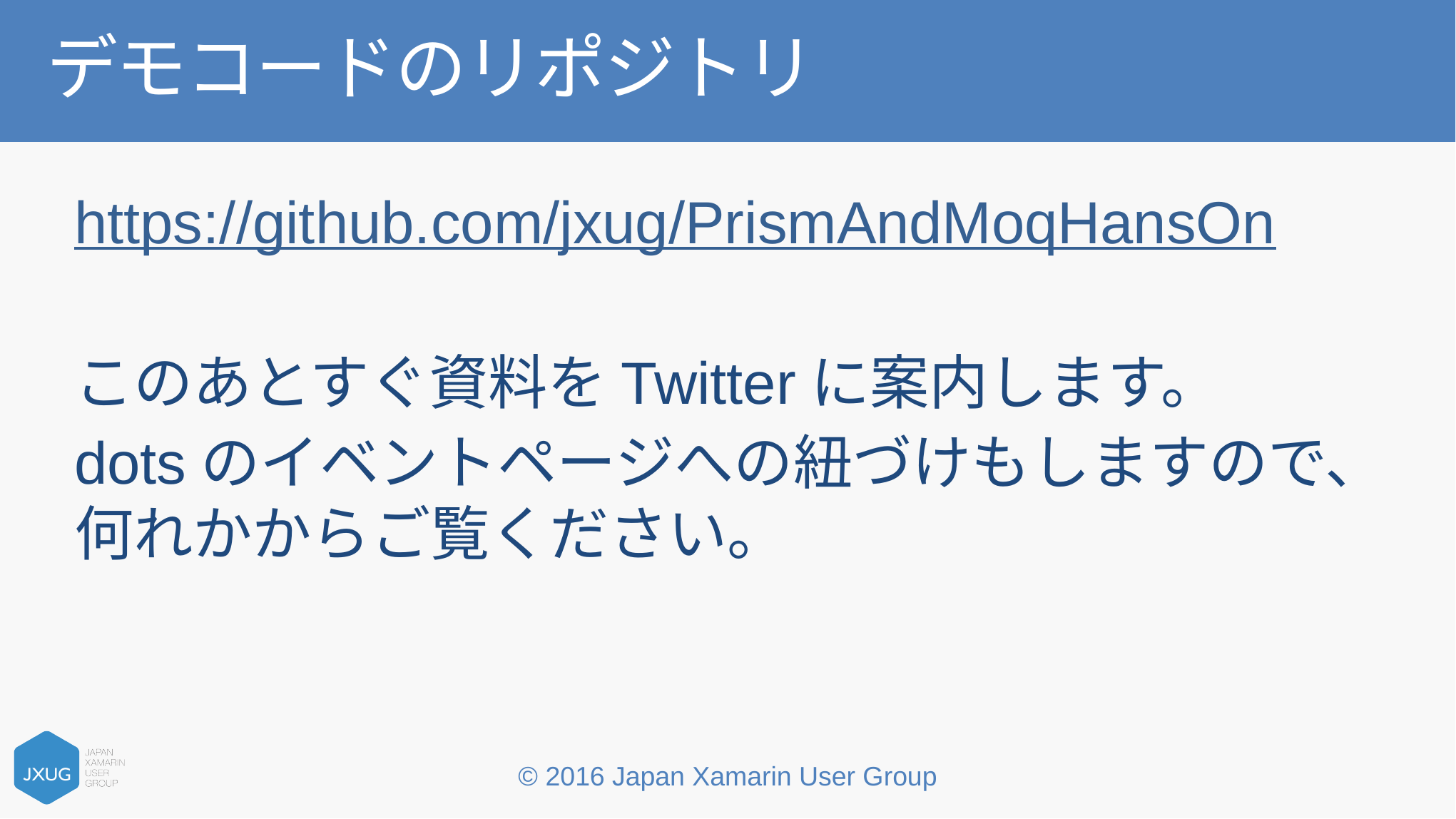

# デモコードのリポジトリ
https://github.com/jxug/PrismAndMoqHansOn

このあとすぐ資料をTwitterに案内します。
dotsのイベントページへの紐づけもしますので、何れかからご覧ください。